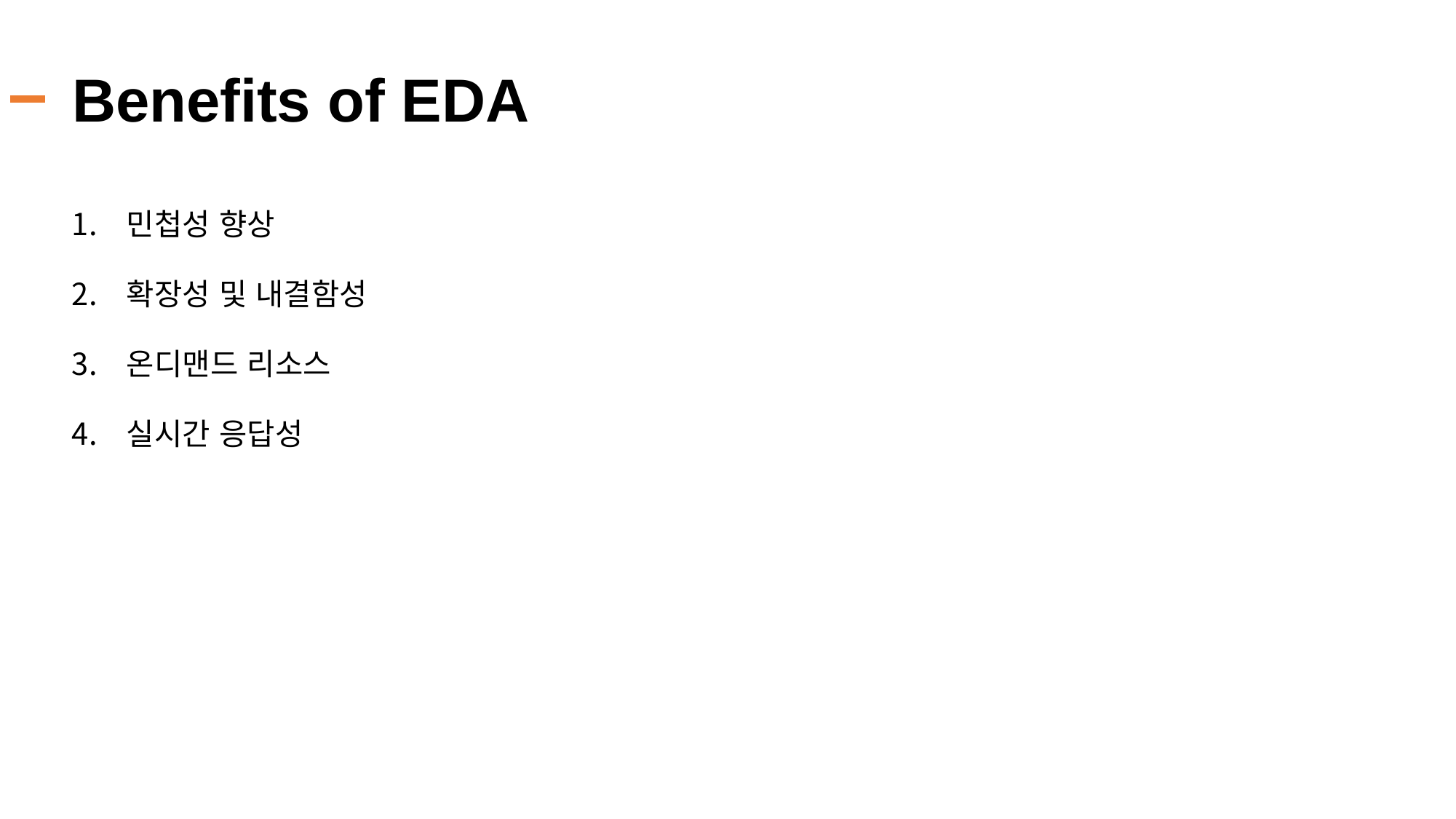

# Benefits of EDA

민첩성 향상
확장성 및 내결함성
온디맨드 리소스
실시간 응답성